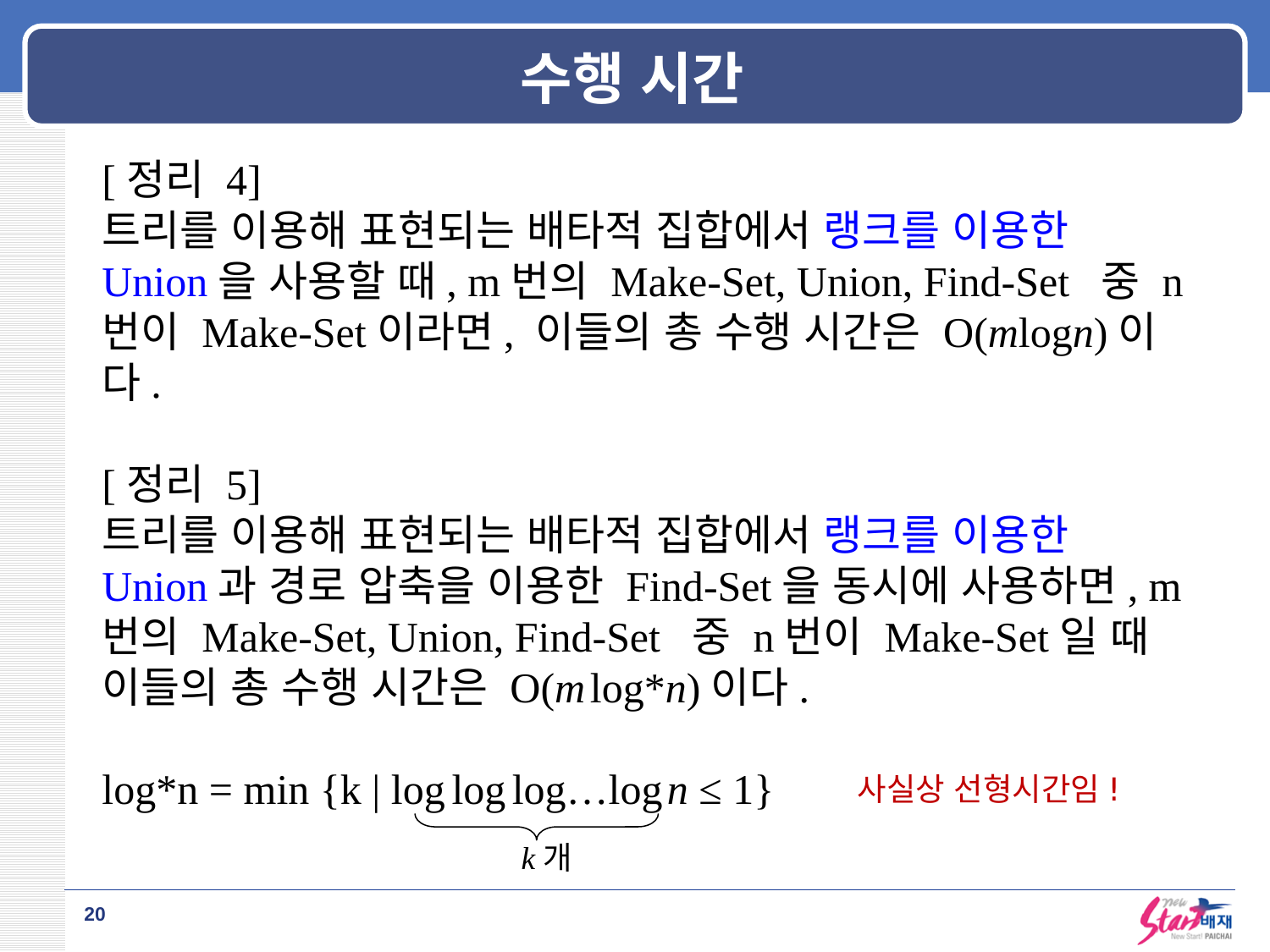

# 수행 시간
[정리 4]
트리를 이용해 표현되는 배타적 집합에서 랭크를 이용한 Union을 사용할 때, m번의 Make-Set, Union, Find-Set  중 n번이 Make-Set이라면, 이들의 총 수행 시간은 O(mlogn)이다.

[정리 5]
트리를 이용해 표현되는 배타적 집합에서 랭크를 이용한 Union과 경로 압축을 이용한 Find-Set을 동시에 사용하면, m번의 Make-Set, Union, Find-Set  중 n번이 Make-Set일 때 이들의 총 수행 시간은 O(m log*n)이다.

log*n = min {k | log log log…log n ≤ 1}

사실상 선형시간임!
k개
20